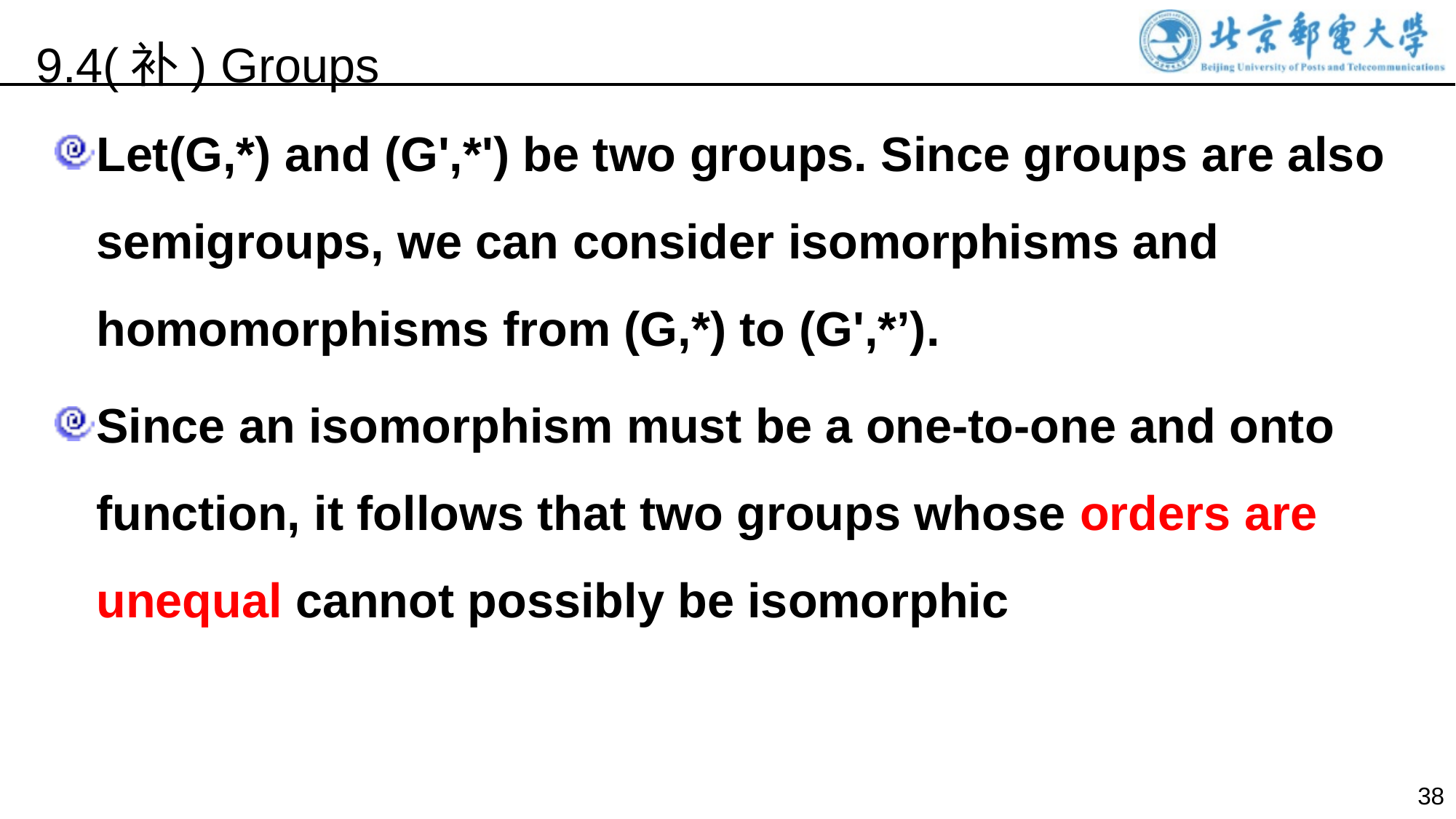

9.4(补) Groups
Let(G,*) and (G',*') be two groups. Since groups are also semigroups, we can consider isomorphisms and homomorphisms from (G,*) to (G',*’).
Since an isomorphism must be a one-to-one and onto function, it follows that two groups whose orders are unequal cannot possibly be isomorphic